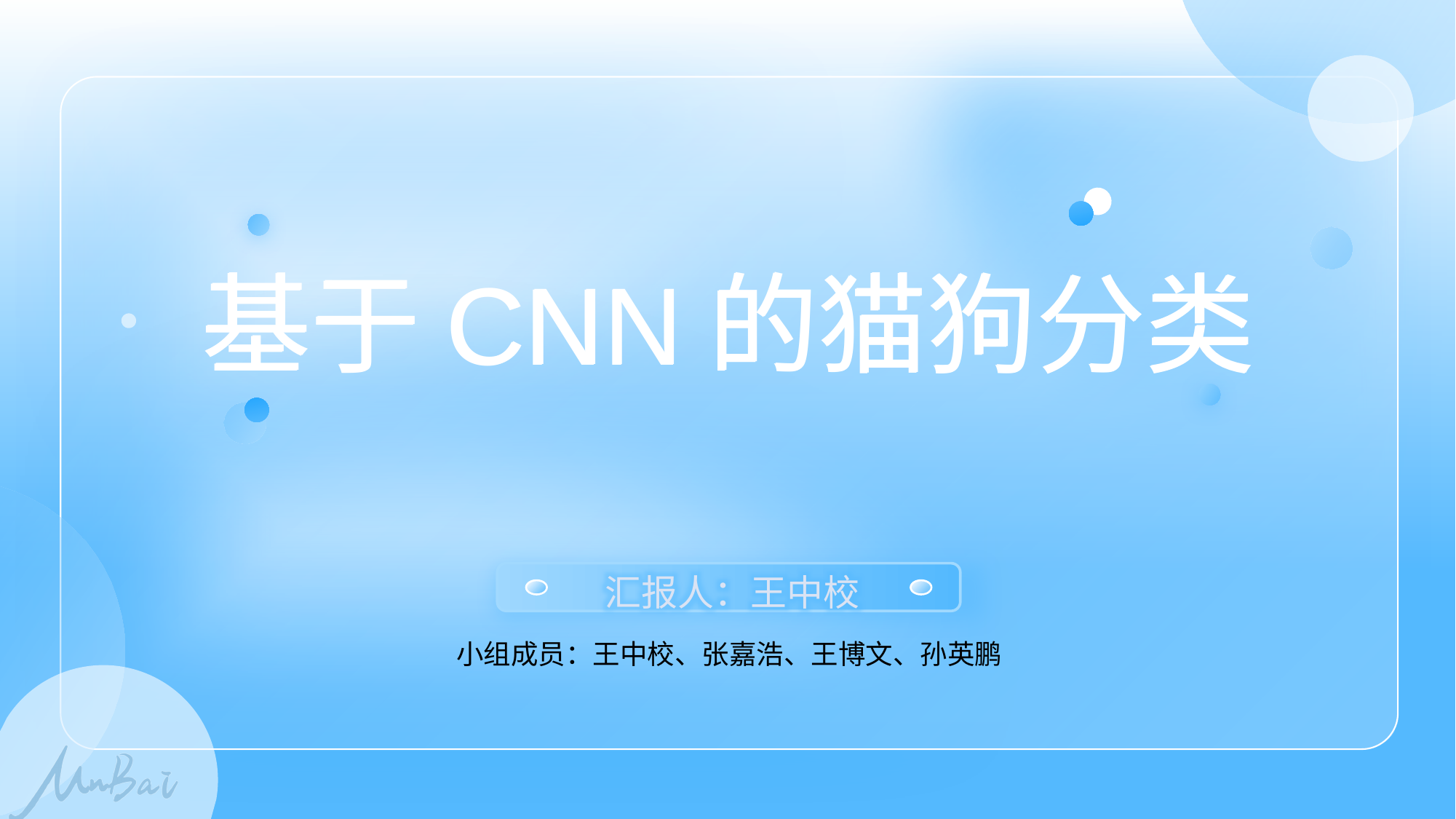

基于CNN的猫狗分类
基于CNN的猫狗分类

汇报人：王中校

小组成员：王中校、张嘉浩、王博文、孙英鹏